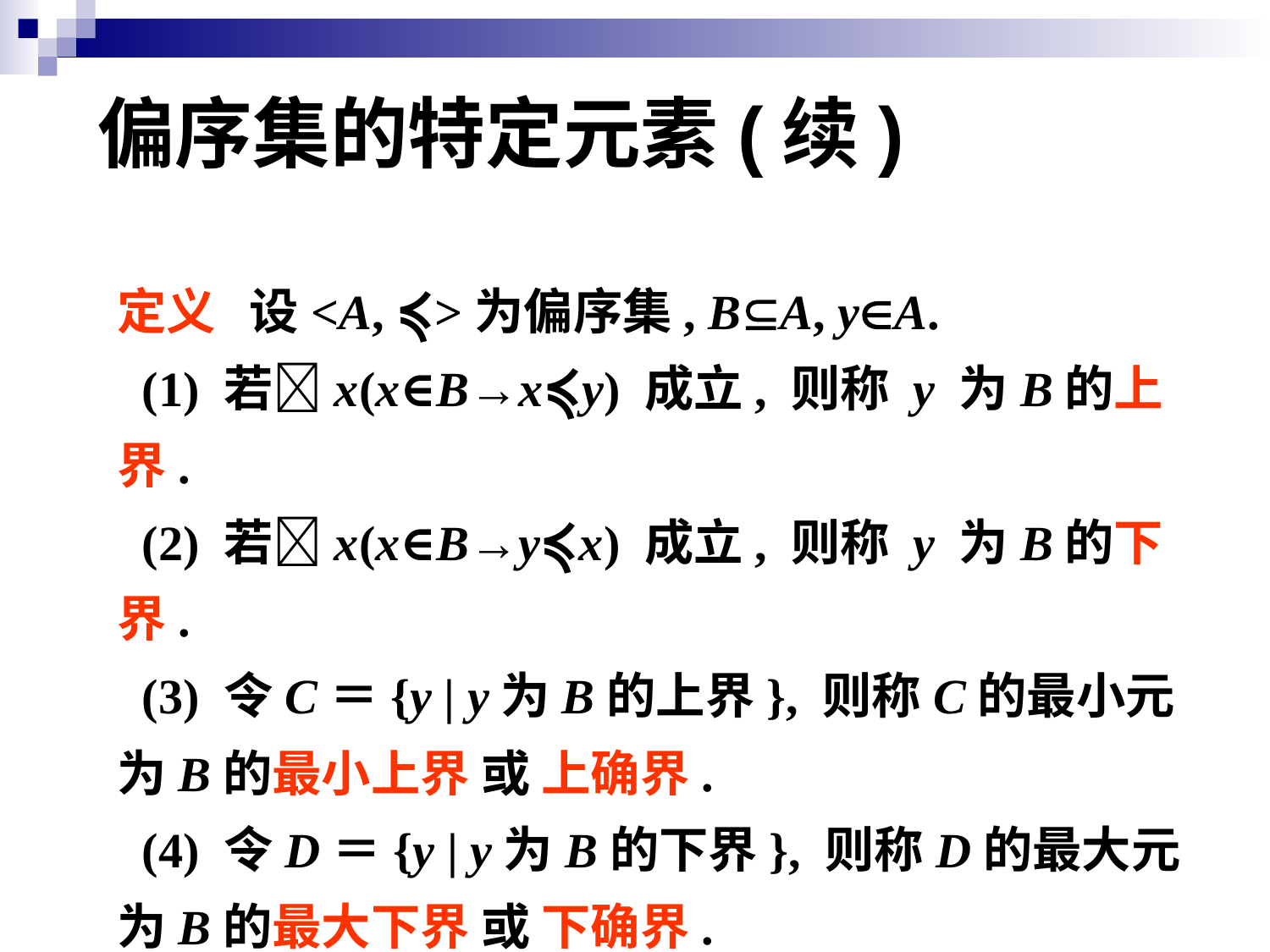

# 偏序集的特定元素(续)
定义   设<A, ≼>为偏序集, B⊆A, y∈A.
  (1) 若∀x(x∈B→x≼y) 成立, 则称 y 为B的上界.
  (2) 若∀x(x∈B→y≼x) 成立, 则称 y 为B的下界.
  (3) 令C＝{y | y为B的上界}, 则称C的最小元为B的最小上界 或 上确界.
  (4) 令D＝{y | y为B的下界}, 则称D的最大元为B的最大下界 或 下确界.
27